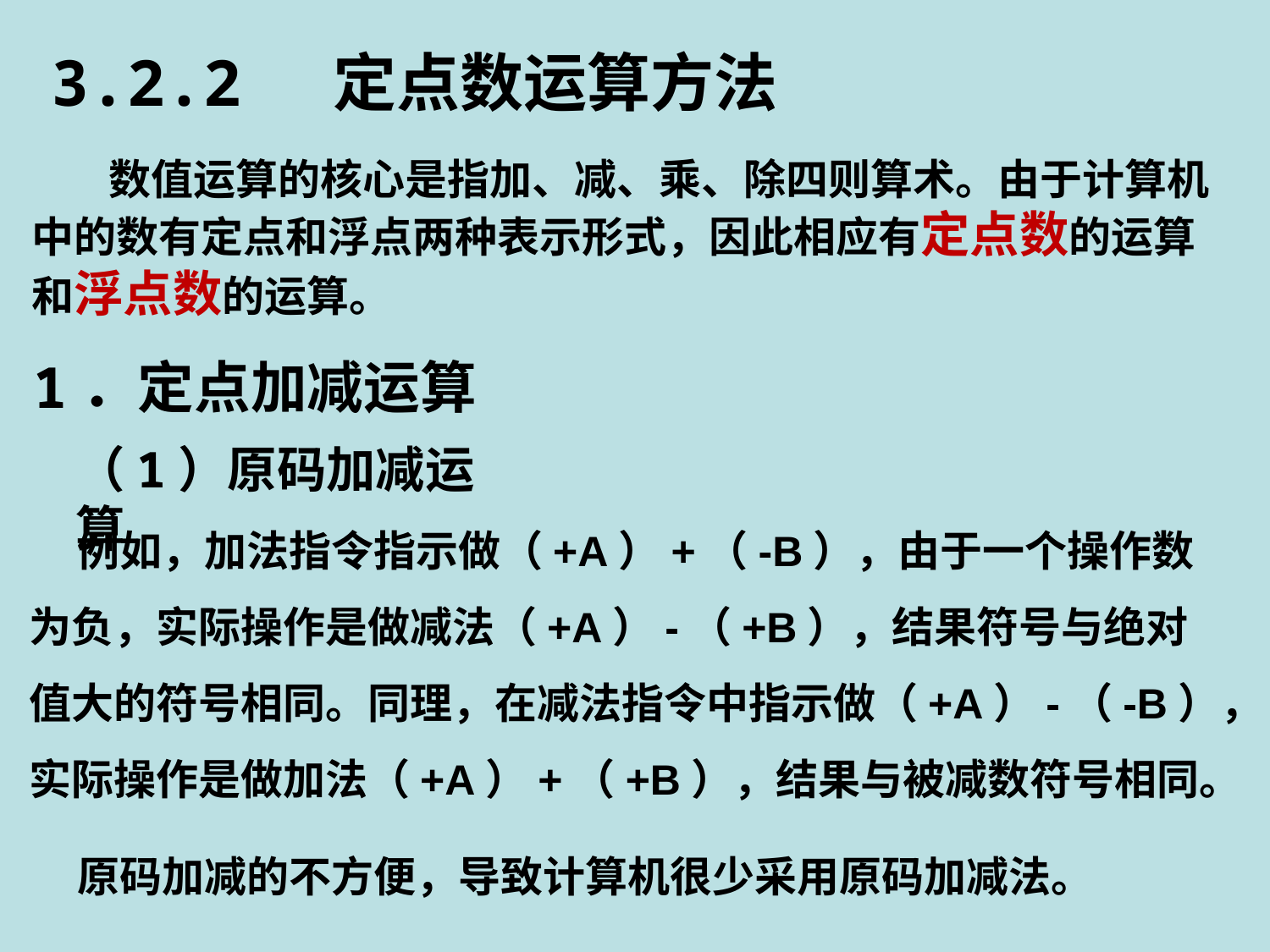

3.2.2  定点数运算方法
       数值运算的核心是指加、减、乘、除四则算术。由于计算机中的数有定点和浮点两种表示形式，因此相应有定点数的运算和浮点数的运算。
1．定点加减运算
（1）原码加减运算
    例如，加法指令指示做（+A）+（-B），由于一个操作数为负，实际操作是做减法（+A）-（+B），结果符号与绝对值大的符号相同。同理，在减法指令中指示做（+A）-（-B），实际操作是做加法（+A）+（+B），结果与被减数符号相同。
    原码加减的不方便，导致计算机很少采用原码加减法。